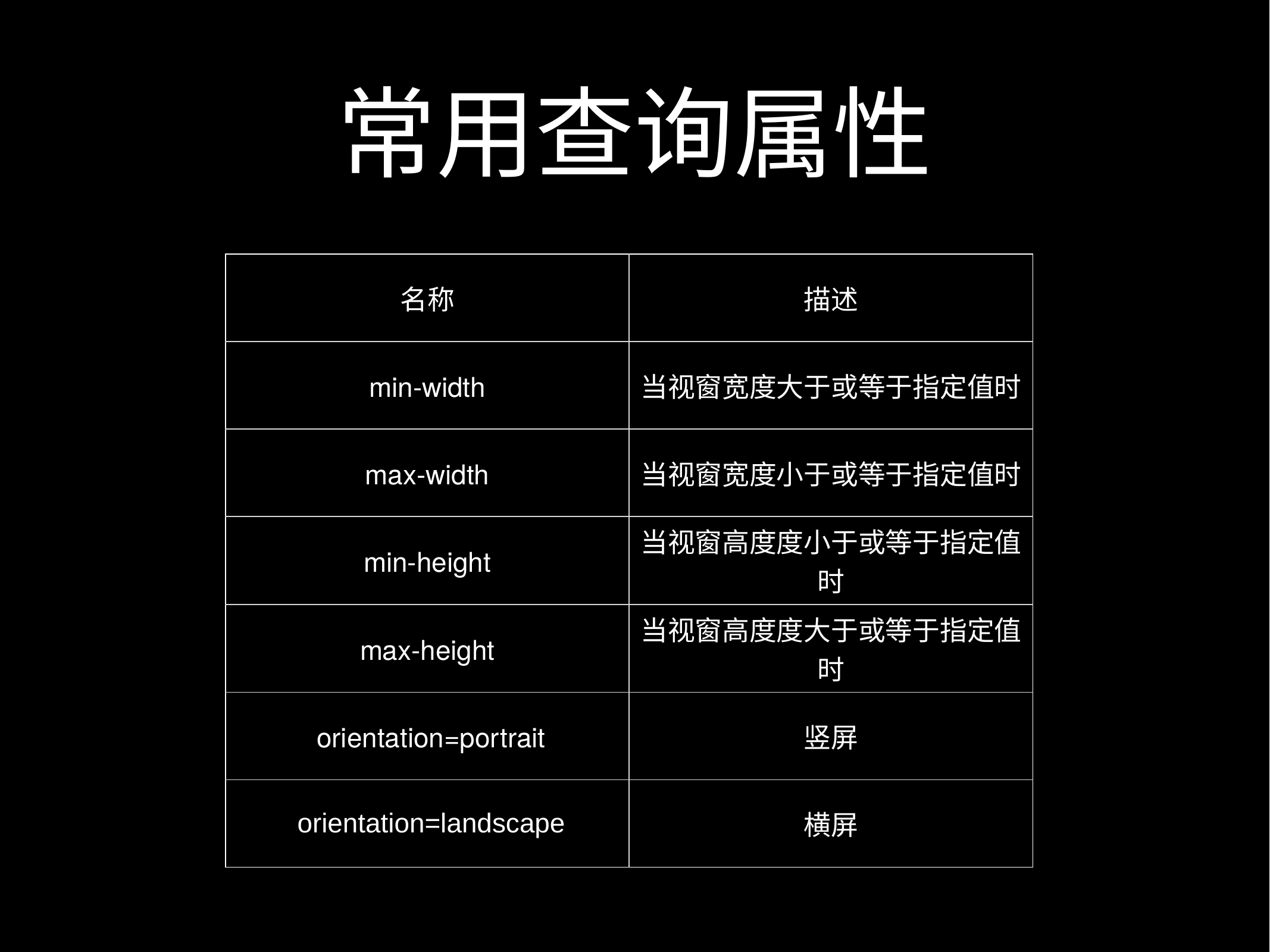

# 常用查询属性
| 名称 | 描述 |
| --- | --- |
| min-width | 当视窗宽度大于或等于指定值时 |
| max-width | 当视窗宽度小于或等于指定值时 |
| min-height | 当视窗高度度小于或等于指定值时 |
| max-height | 当视窗高度度大于或等于指定值时 |
| orientation=portrait | 竖屏 |
| orientation=landscape | 横屏 |